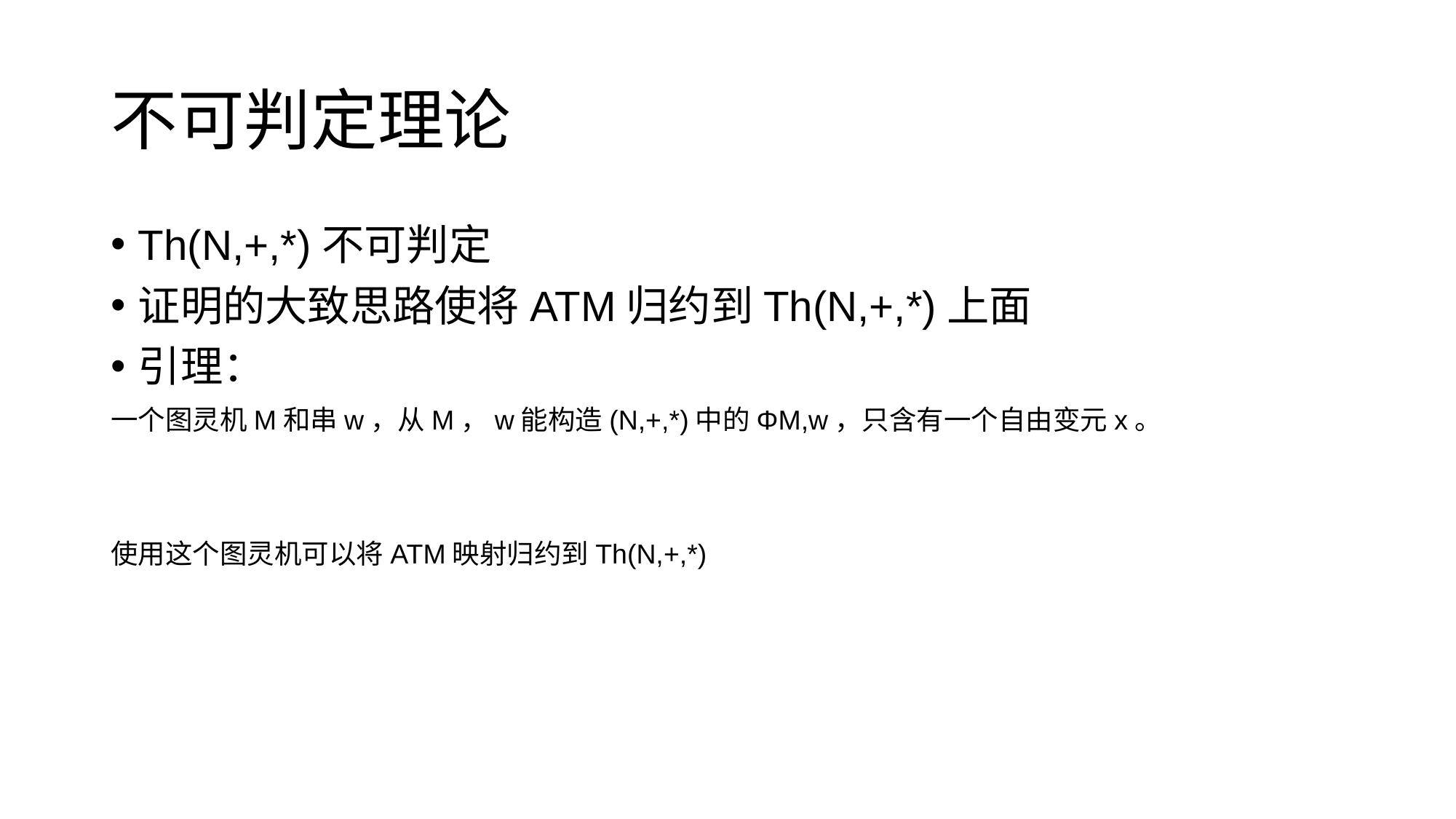

# 不可判定理论
Th(N,+,*)不可判定
证明的大致思路使将ATM归约到Th(N,+,*)上面
引理：
一个图灵机M和串w，从M，w能构造(N,+,*)中的ΦM,w，只含有一个自由变元x。

使用这个图灵机可以将ATM映射归约到Th(N,+,*)